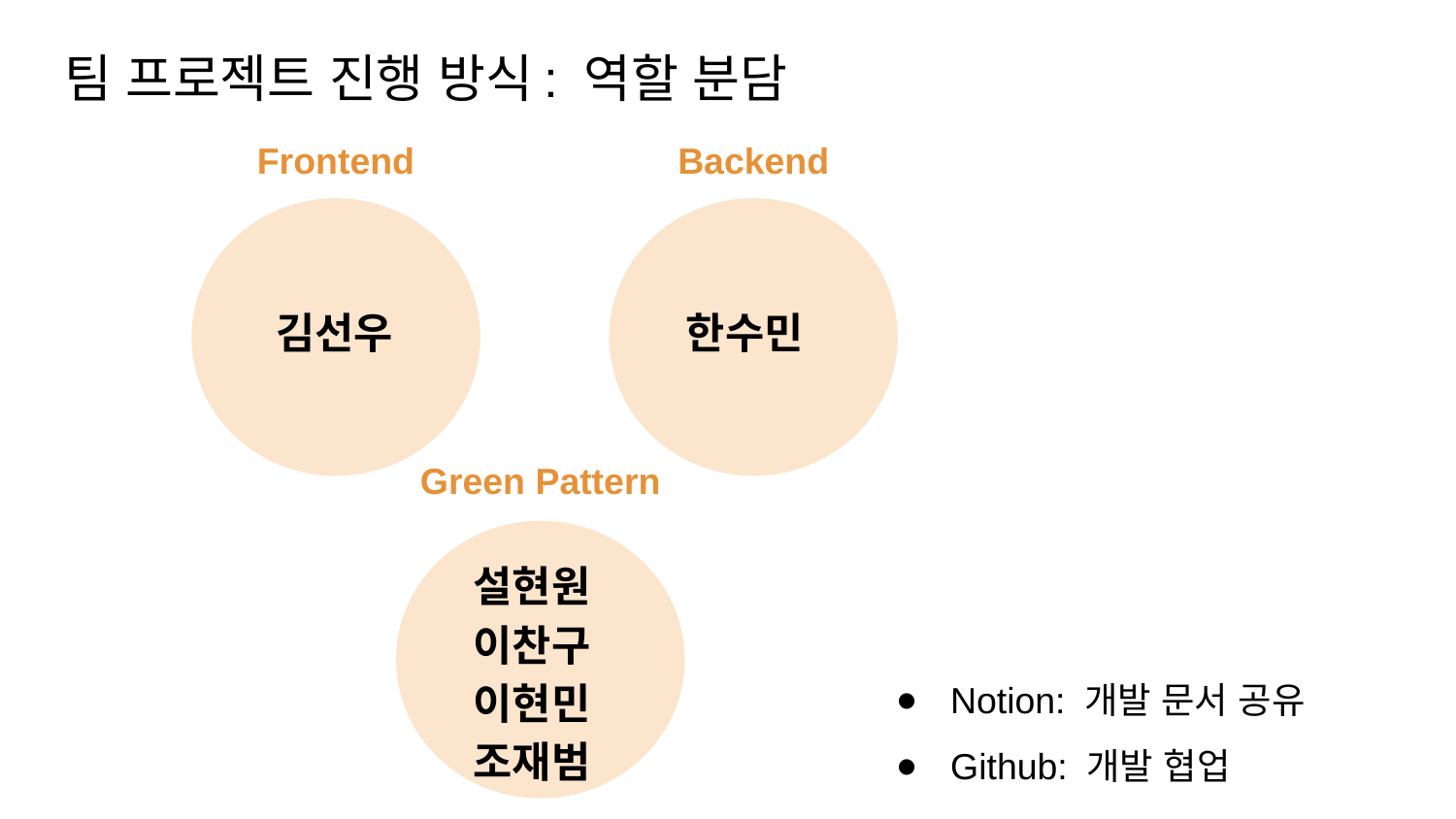

# 팀 프로젝트 진행 방식: 역할 분담
Frontend
Backend

김선우
한수민
Green Pattern

설현원
이찬구
이현민
조재범

Notion: 개발 문서 공유
Github: 개발 협업